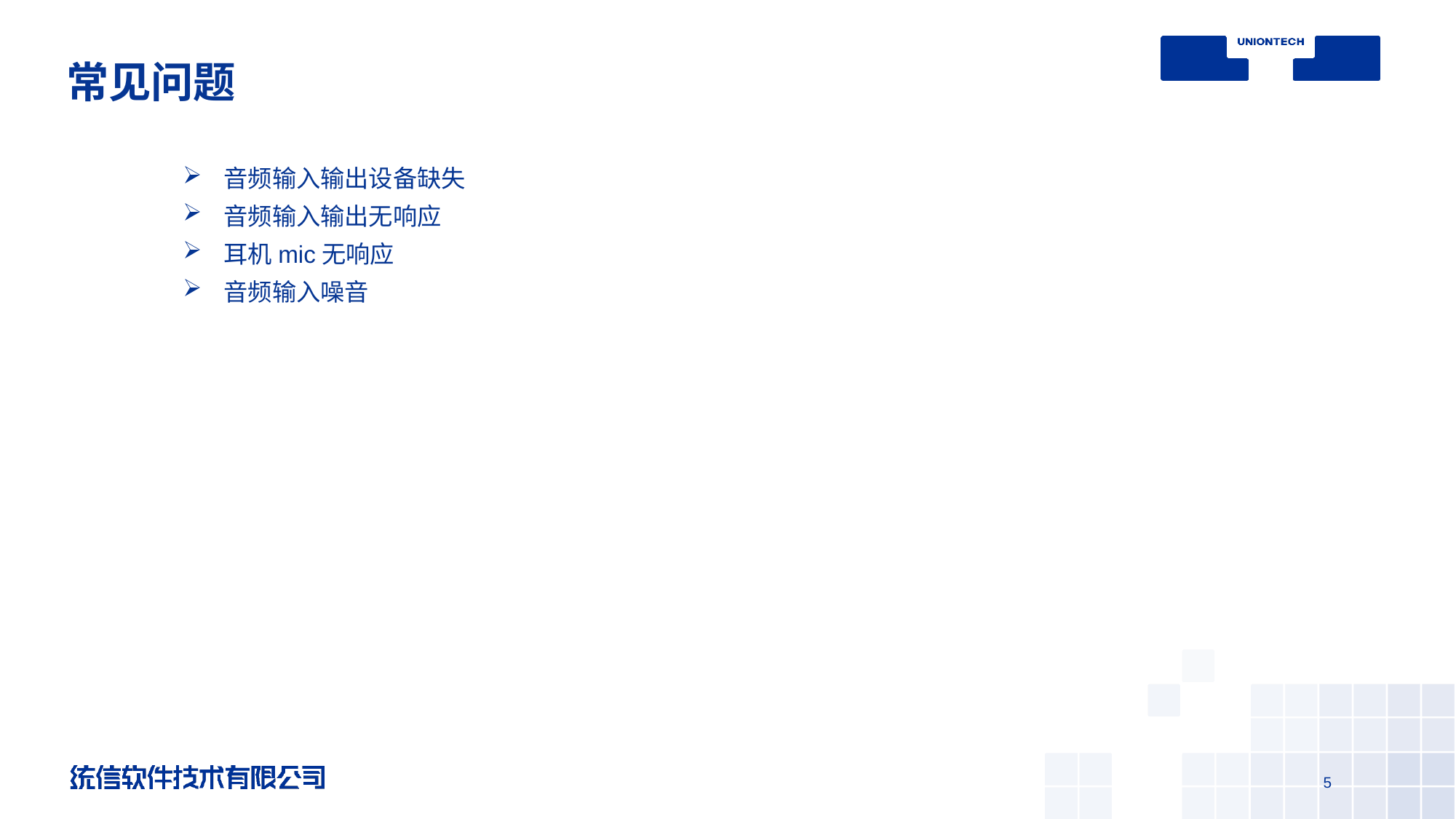

# 常见问题
音频输入输出设备缺失
音频输入输出无响应
耳机mic无响应
音频输入噪音